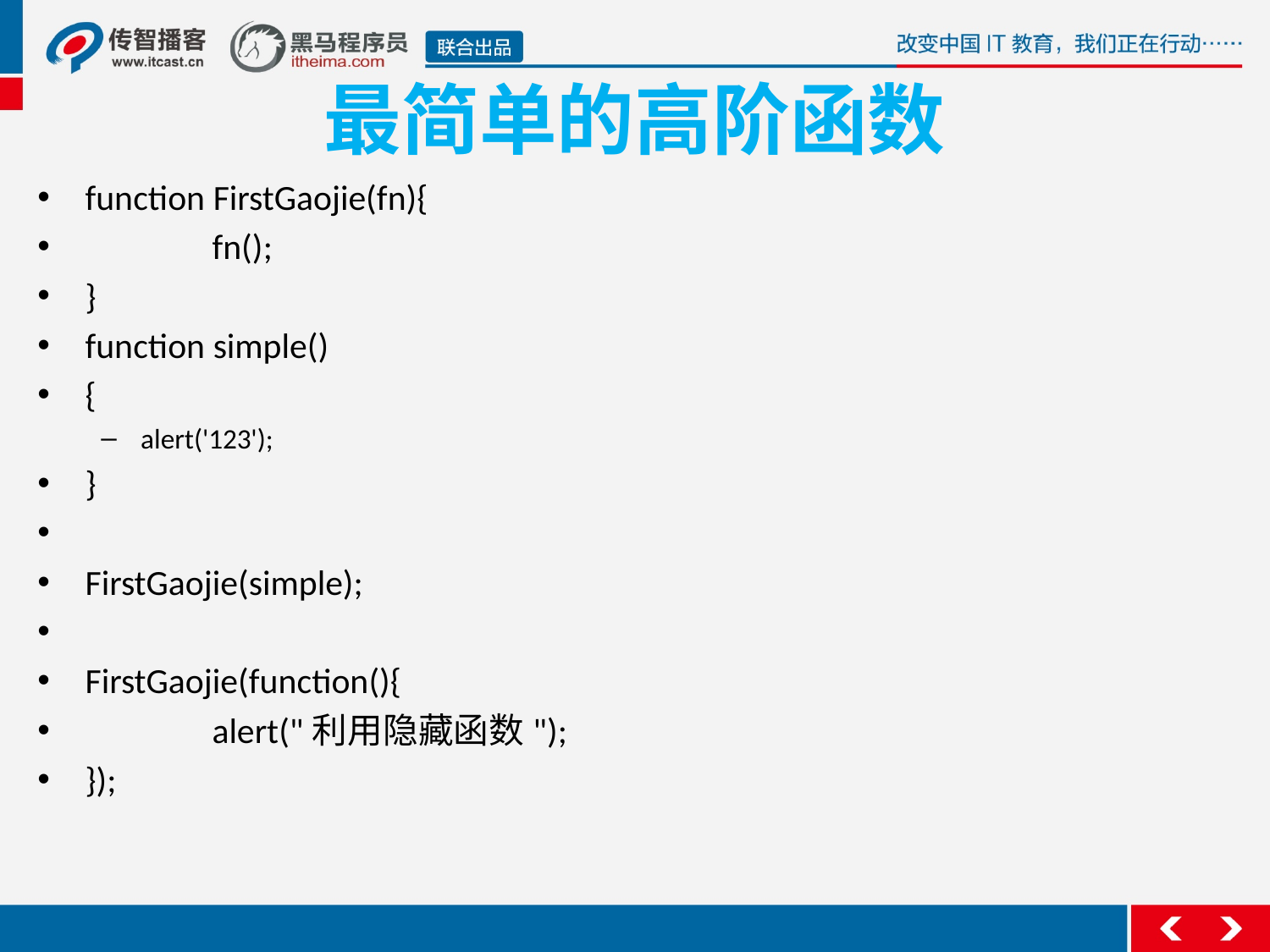

# 最简单的高阶函数
function FirstGaojie(fn){
	fn();
}
function simple()
{
alert('123');
}

FirstGaojie(simple);

FirstGaojie(function(){
	alert("利用隐藏函数");
});